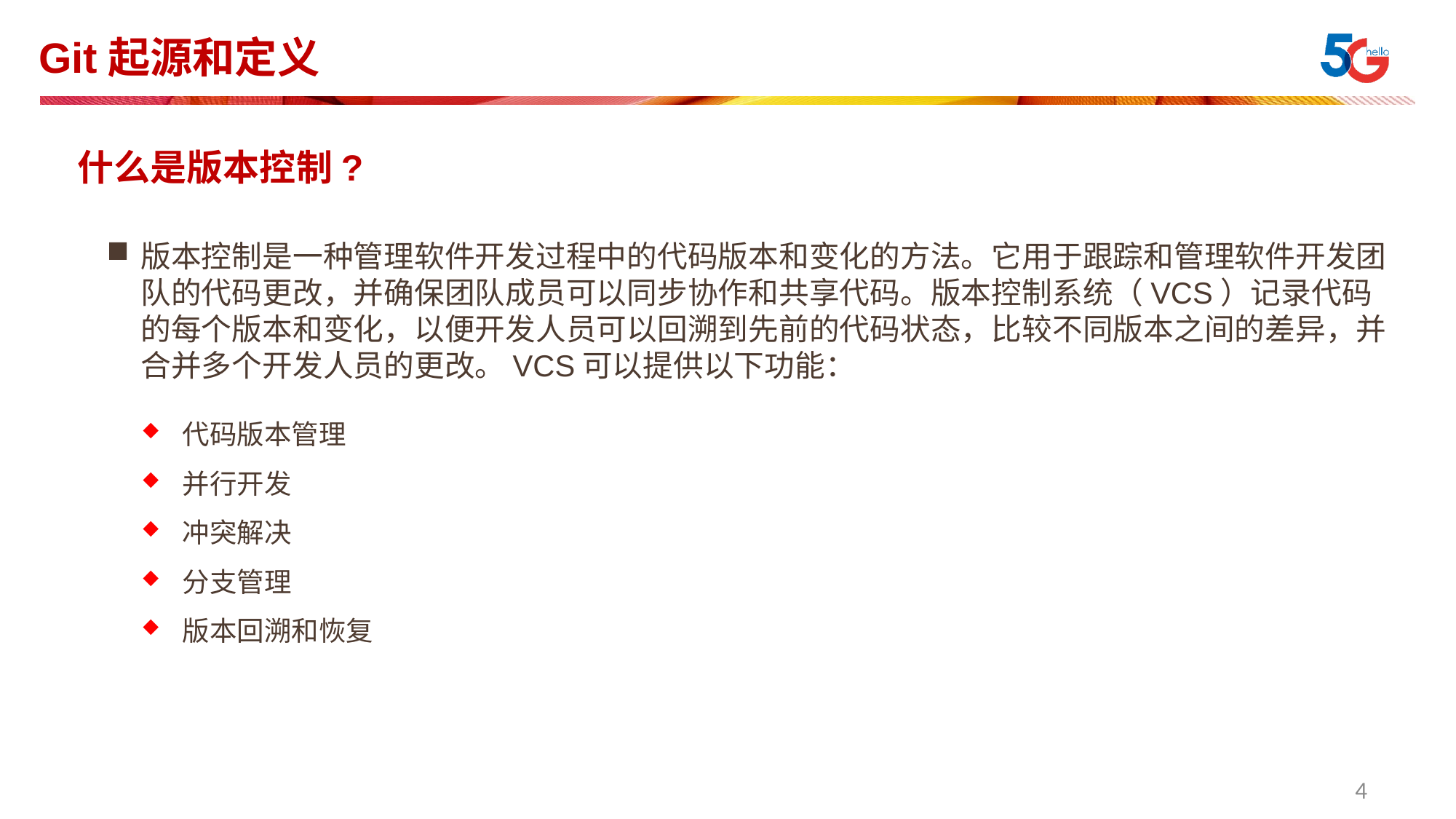

# Git起源和定义
什么是版本控制?
版本控制是一种管理软件开发过程中的代码版本和变化的方法。它用于跟踪和管理软件开发团队的代码更改，并确保团队成员可以同步协作和共享代码。版本控制系统（VCS）记录代码的每个版本和变化，以便开发人员可以回溯到先前的代码状态，比较不同版本之间的差异，并合并多个开发人员的更改。VCS可以提供以下功能：

代码版本管理
并行开发
冲突解决
分支管理
版本回溯和恢复